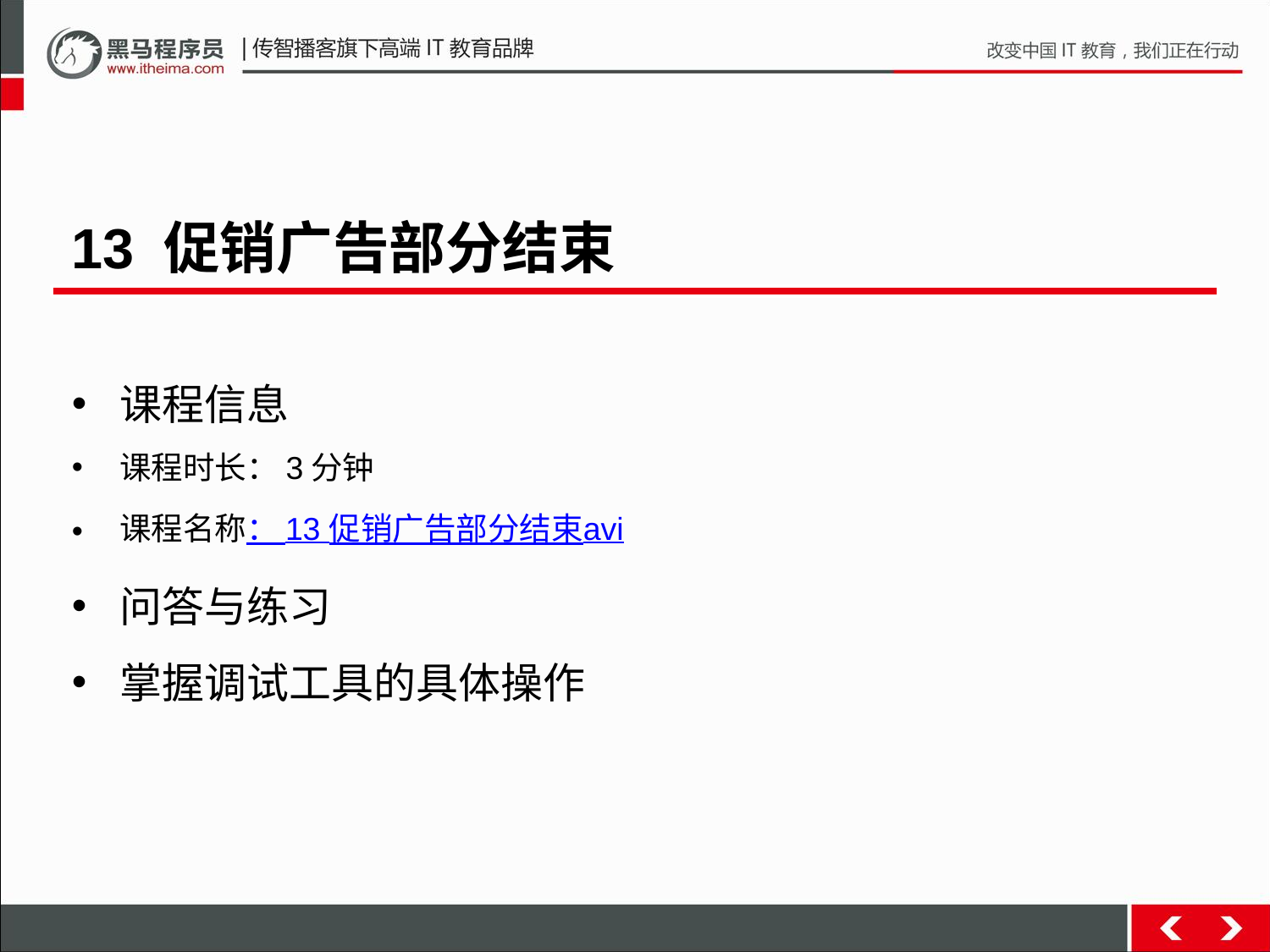

13 促销广告部分结束
课程信息
课程时长：3分钟
课程名称： 13 促销广告部分结束avi
问答与练习
掌握调试工具的具体操作